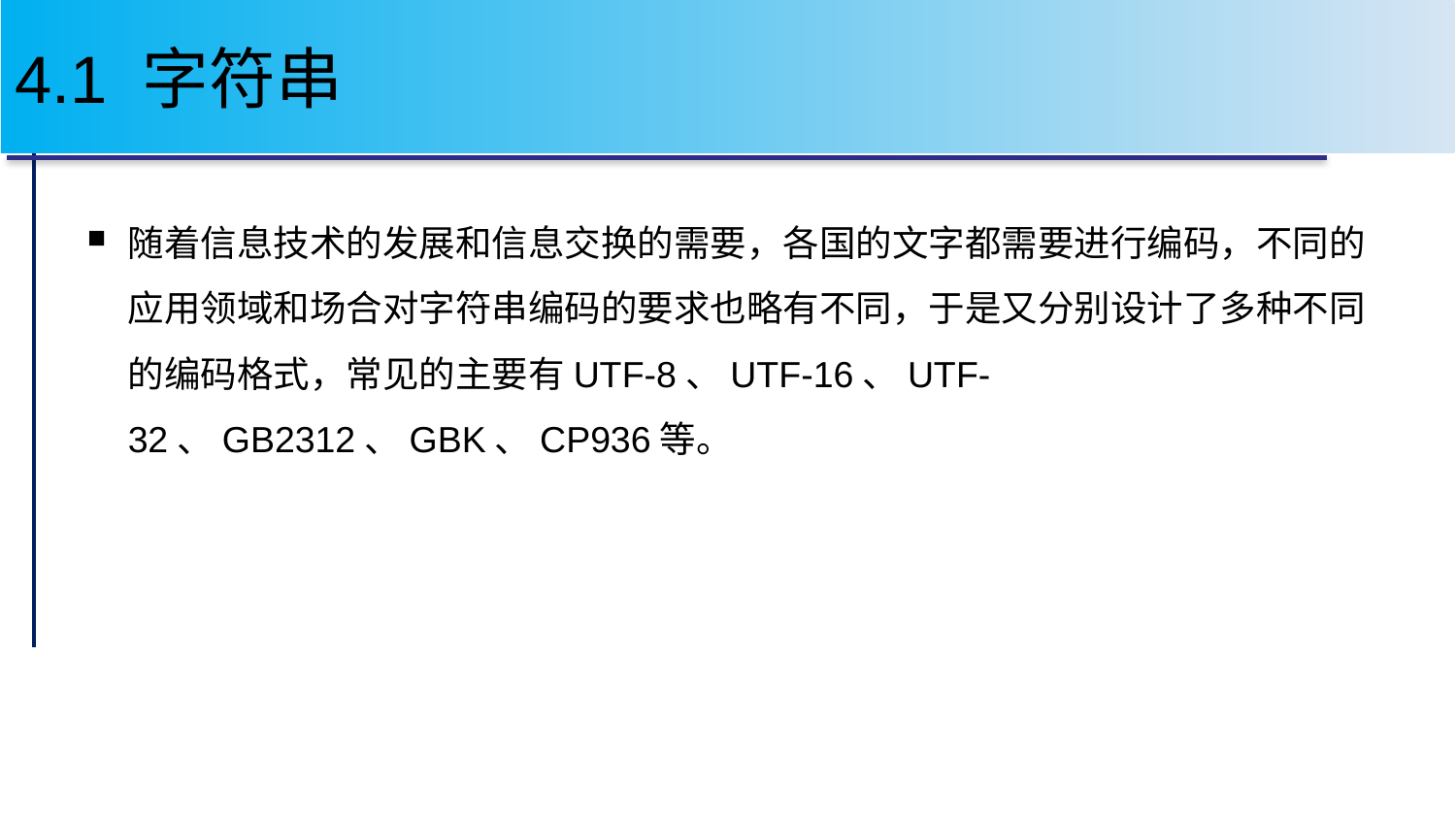

# 4.1 字符串
随着信息技术的发展和信息交换的需要，各国的文字都需要进行编码，不同的应用领域和场合对字符串编码的要求也略有不同，于是又分别设计了多种不同的编码格式，常见的主要有UTF-8、UTF-16、UTF-32、GB2312、GBK、CP936等。
4